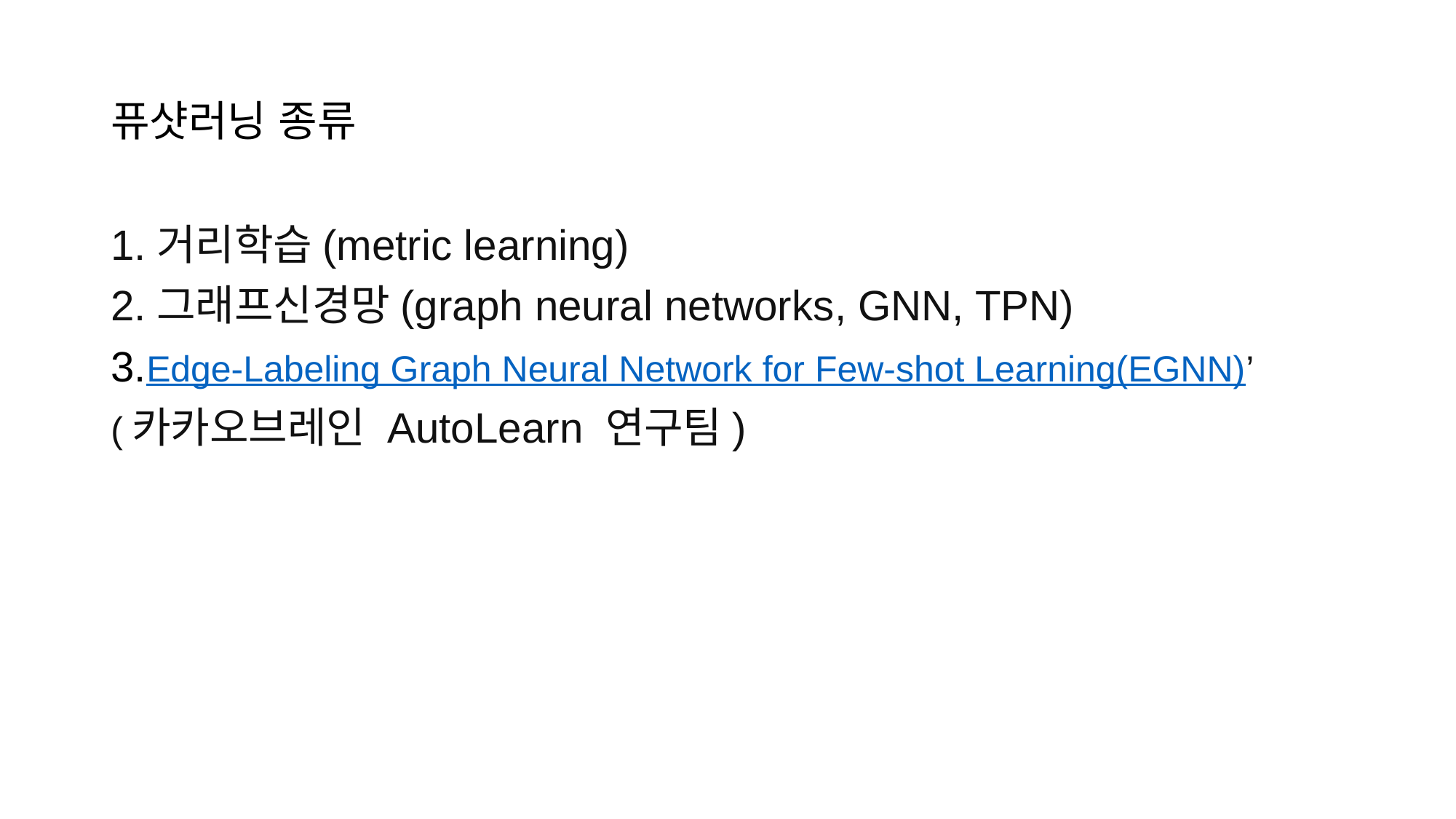

# 퓨샷러닝 종류
1.거리학습(metric learning)
2.그래프신경망(graph neural networks, GNN, TPN)
3.Edge-Labeling Graph Neural Network for Few-shot Learning(EGNN)’
(카카오브레인 AutoLearn 연구팀)